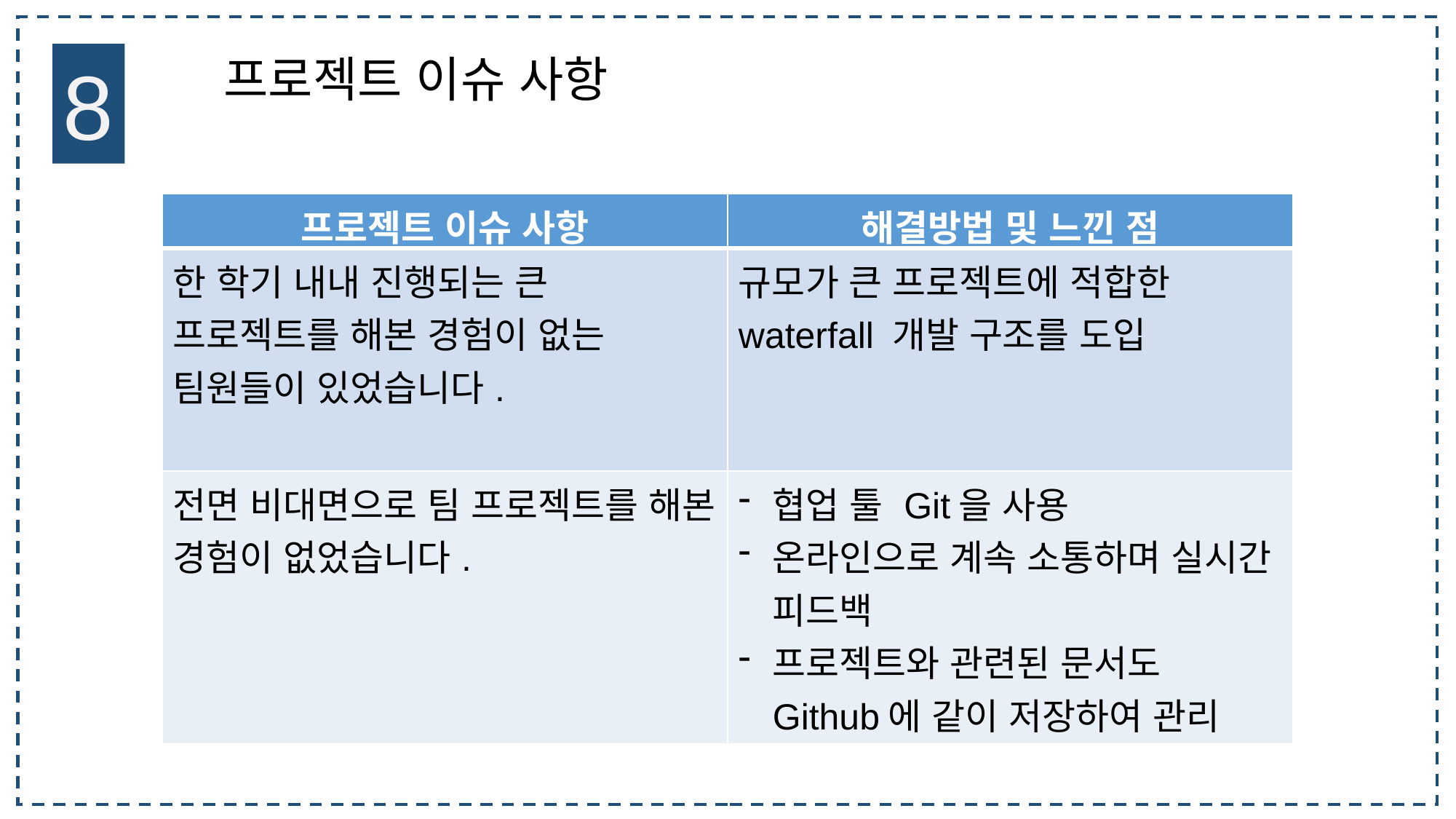

8
프로젝트 이슈 사항
| 프로젝트 이슈 사항 | 해결방법 및 느낀 점 |
| --- | --- |
| 한 학기 내내 진행되는 큰 프로젝트를 해본 경험이 없는 팀원들이 있었습니다. | 규모가 큰 프로젝트에 적합한 waterfall 개발 구조를 도입 |
| 전면 비대면으로 팀 프로젝트를 해본 경험이 없었습니다. | 협업 툴 Git을 사용 온라인으로 계속 소통하며 실시간 피드백 프로젝트와 관련된 문서도 Github에 같이 저장하여 관리 |